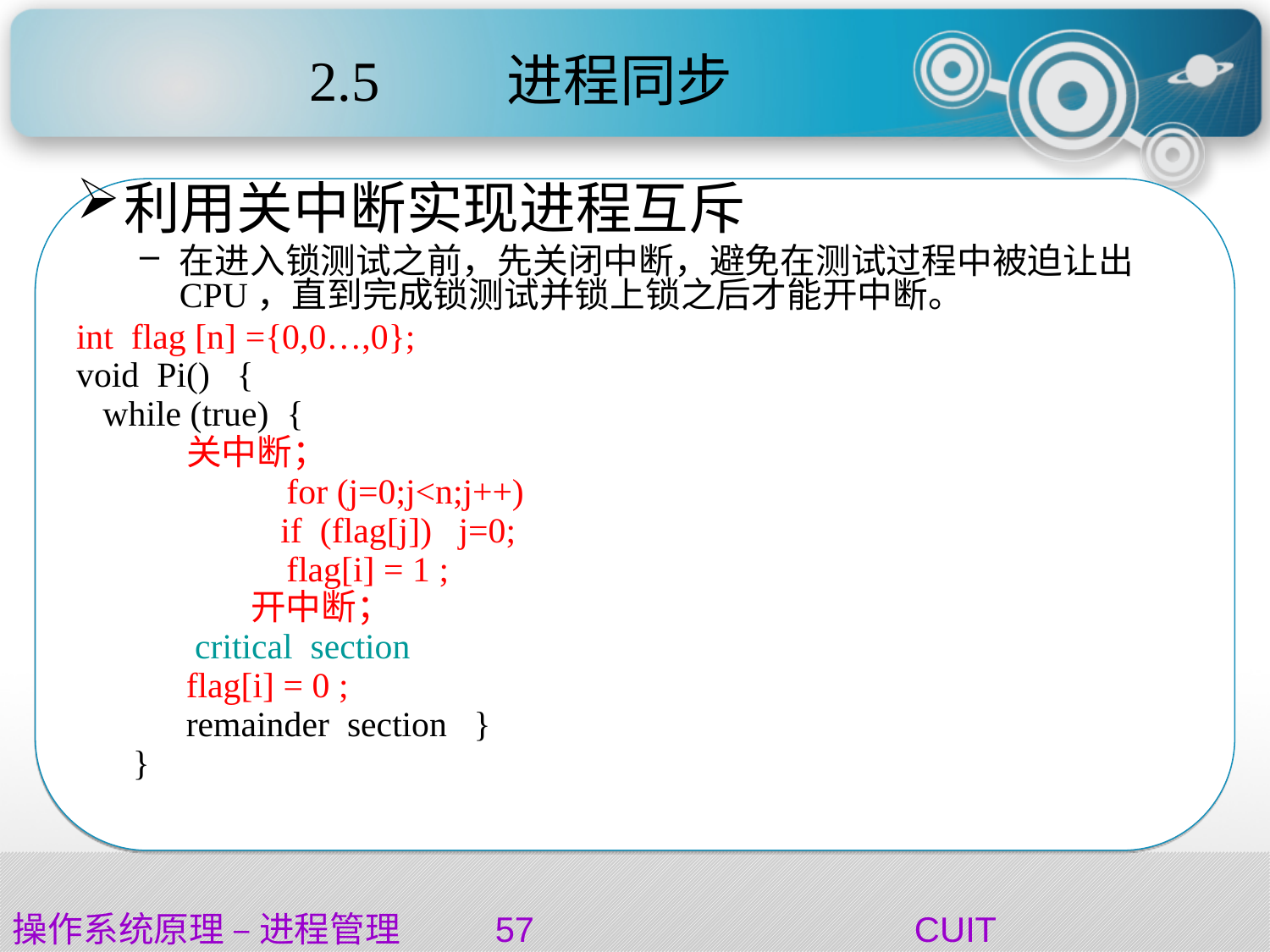

# 2.5	     进程同步
利用关中断实现进程互斥
在进入锁测试之前，先关闭中断，避免在测试过程中被迫让出CPU，直到完成锁测试并锁上锁之后才能开中断。
int  flag [n] ={0,0…,0};
void  Pi()   {
   while (true)  {
             关中断；
		    for (j=0;j<n;j++)
                       if  (flag[j])   j=0;
	       	    flag[i] = 1 ;
		开中断；
	        critical  section
	       flag[i] = 0 ;
	       remainder  section   }
	 }